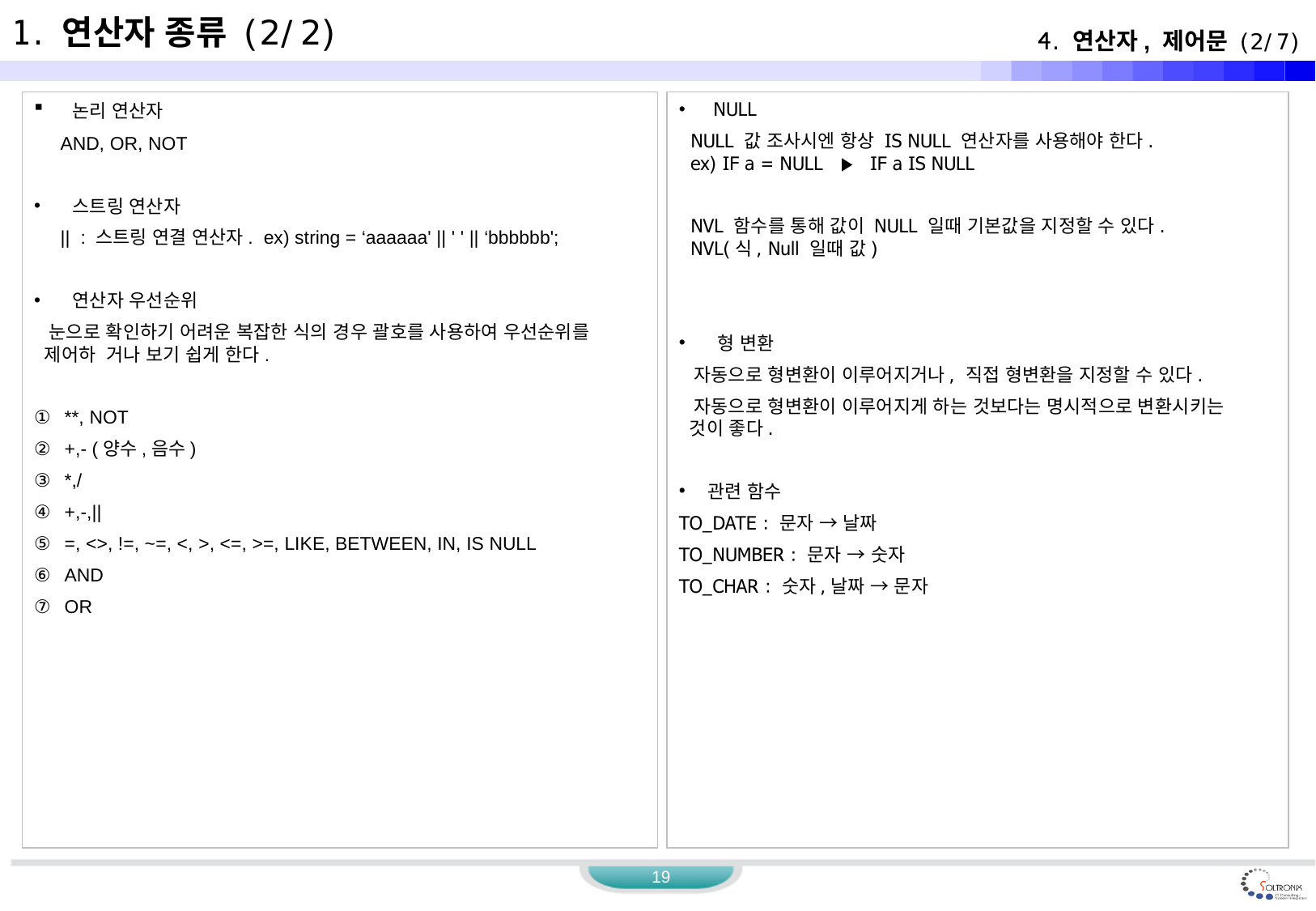

1. 연산자 종류 (2/2)
4. 연산자, 제어문 (2/7)
 논리 연산자
     AND, OR, NOT

 스트링 연산자
     ||  : 스트링 연결 연산자.  ex) string = ‘aaaaaa' || ' ' || ‘bbbbbb';

 연산자 우선순위
  눈으로 확인하기 어려운 복잡한 식의 경우 괄호를 사용하여 우선순위를
  제어하  거나 보기 쉽게 한다.

**, NOT
+,- (양수,음수)
*,/
+,-,||
=, <>, !=, ~=, <, >, <=, >=, LIKE, BETWEEN, IN, IS NULL
AND
OR

 NULL
  NULL 값 조사시엔 항상 IS NULL 연산자를 사용해야 한다.   
  ex) IF a = NULL   ▶   IF a IS NULL

  NVL 함수를 통해 값이 NULL 일때 기본값을 지정할 수 있다.  
  NVL(식, Null 일때 값)

 형 변환
  자동으로 형변환이 이루어지거나, 직접 형변환을 지정할 수 있다.
  자동으로 형변환이 이루어지게 하는 것보다는 명시적으로 변환시키는
  것이 좋다.

관련 함수
TO_DATE : 문자 → 날짜
TO_NUMBER : 문자 → 숫자
TO_CHAR : 숫자,날짜 → 문자